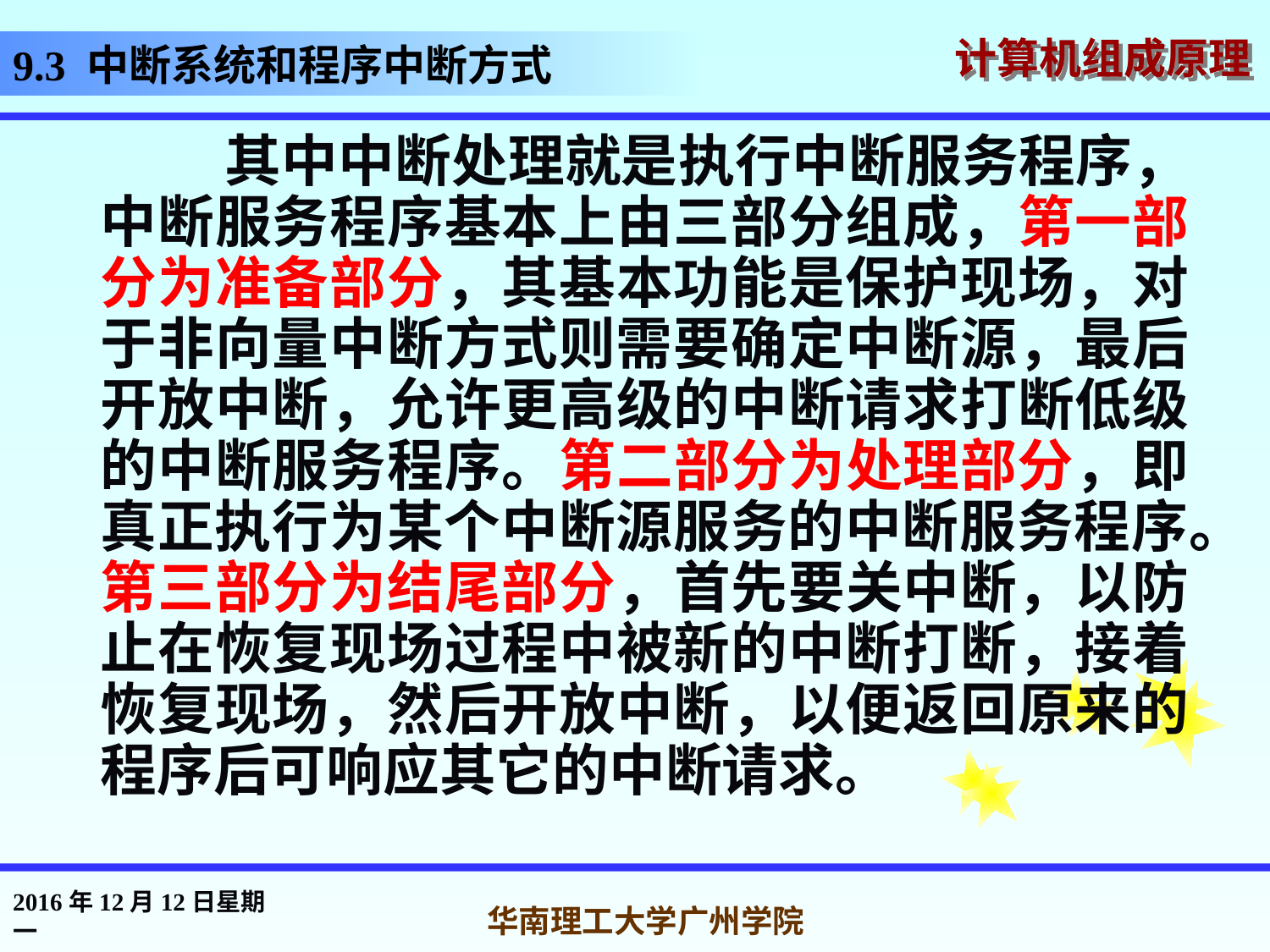

# 9.3 中断系统和程序中断方式
            其中中断处理就是执行中断服务程序，中断服务程序基本上由三部分组成，第一部分为准备部分，其基本功能是保护现场，对于非向量中断方式则需要确定中断源，最后开放中断，允许更高级的中断请求打断低级的中断服务程序。第二部分为处理部分，即真正执行为某个中断源服务的中断服务程序。第三部分为结尾部分，首先要关中断，以防止在恢复现场过程中被新的中断打断，接着恢复现场，然后开放中断，以便返回原来的程序后可响应其它的中断请求。
2016年12月12日星期一
华南理工大学广州学院